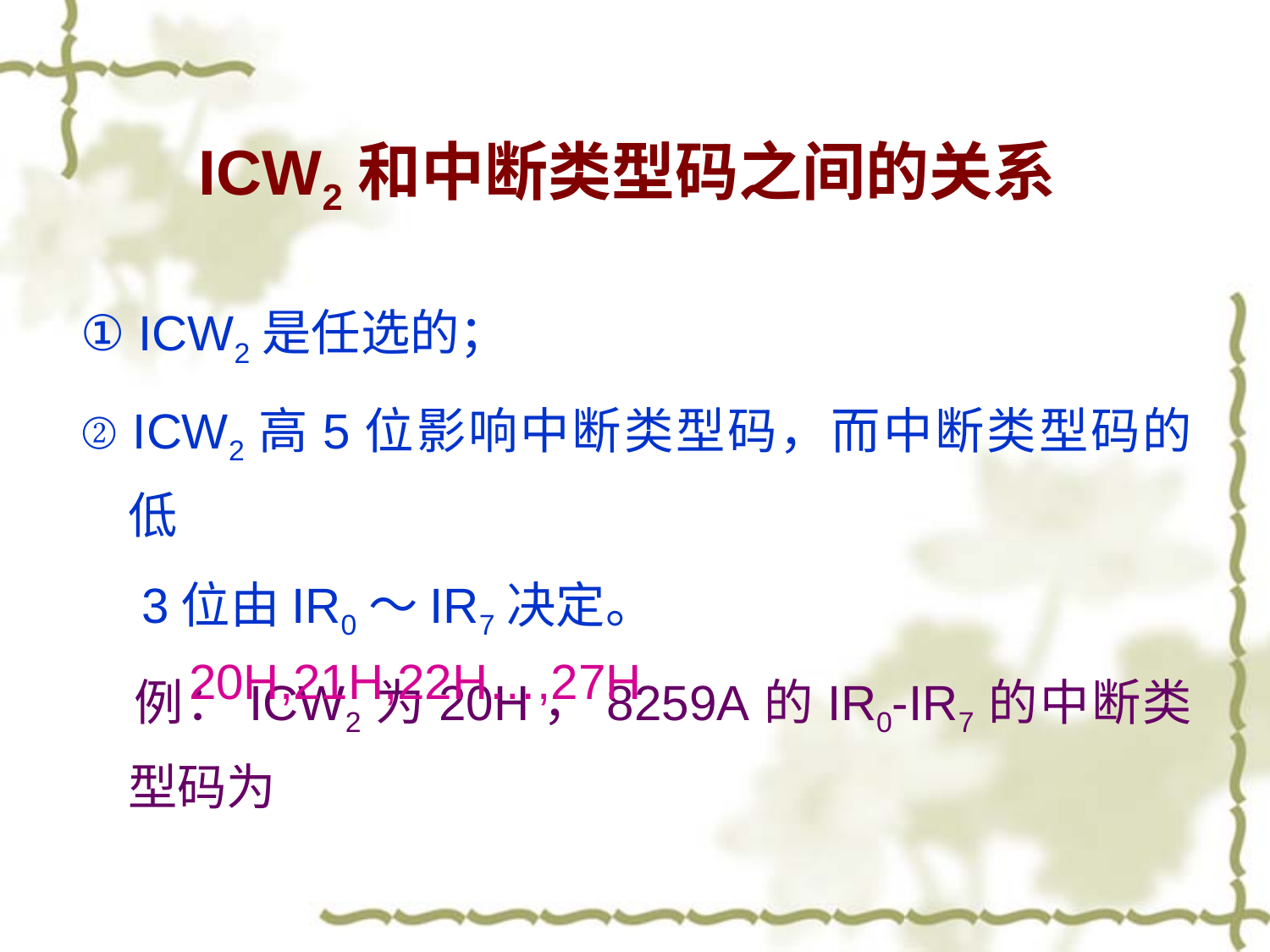

# ICW2和中断类型码之间的关系
① ICW2是任选的；
② ICW2高5位影响中断类型码，而中断类型码的低
     3位由IR0～IR7决定。
   例：ICW2为20H，8259A的IR0-IR7的中断类型码为
20H,21H,22H…,27H
54